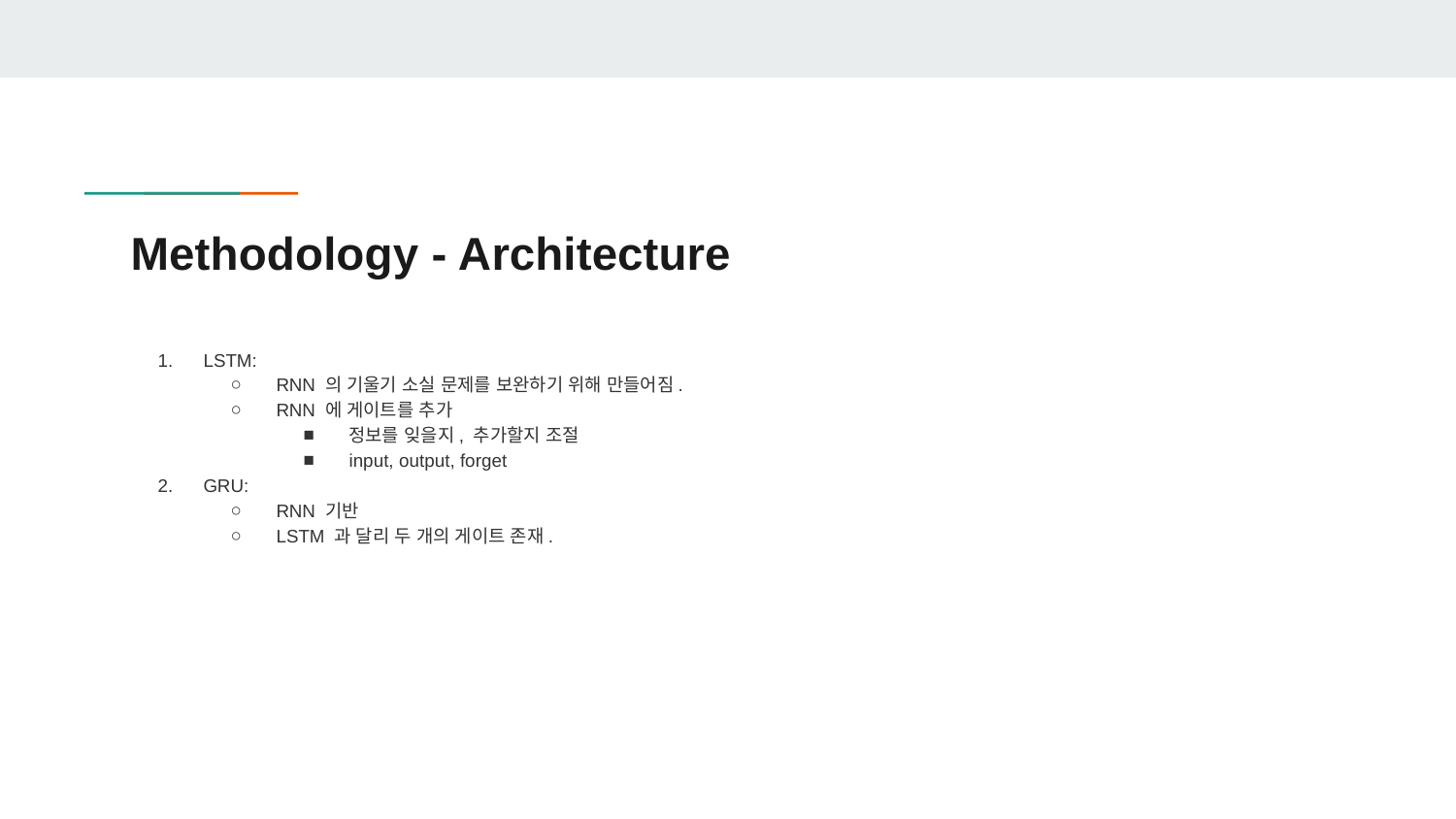

# Methodology - Architecture

LSTM:
RNN 의 기울기 소실 문제를 보완하기 위해 만들어짐.
RNN 에 게이트를 추가
정보를 잊을지, 추가할지 조절
input, output, forget
GRU:
RNN 기반
LSTM 과 달리 두 개의 게이트 존재.